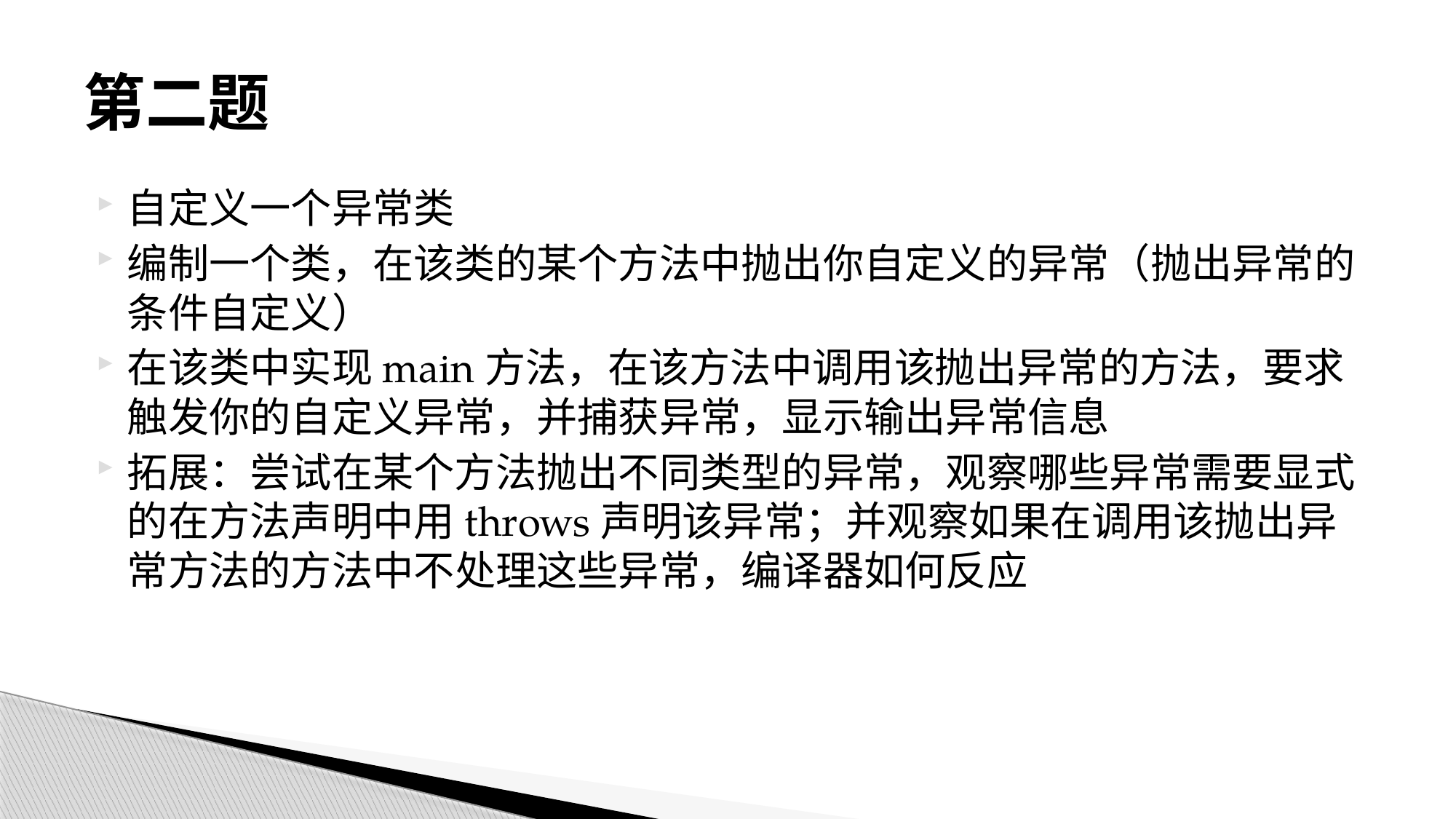

# 第二题
自定义一个异常类
编制一个类，在该类的某个方法中抛出你自定义的异常（抛出异常的条件自定义）
在该类中实现main方法，在该方法中调用该抛出异常的方法，要求触发你的自定义异常，并捕获异常，显示输出异常信息
拓展：尝试在某个方法抛出不同类型的异常，观察哪些异常需要显式的在方法声明中用throws声明该异常；并观察如果在调用该抛出异常方法的方法中不处理这些异常，编译器如何反应